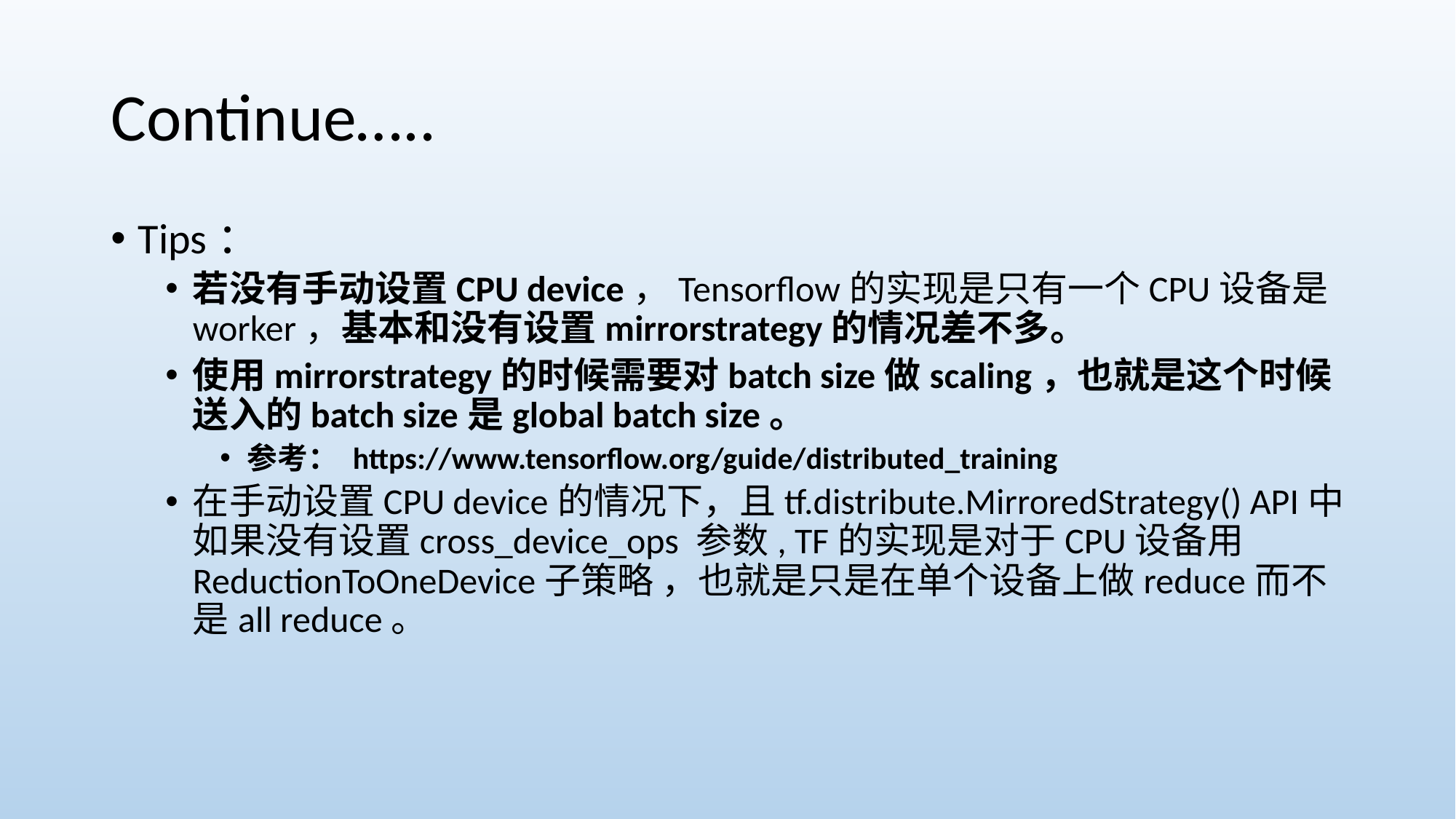

# Continue…..
Tips：
若没有手动设置CPU device，Tensorflow的实现是只有一个CPU设备是worker，基本和没有设置mirrorstrategy的情况差不多。
使用mirrorstrategy的时候需要对batch size做scaling，也就是这个时候送入的batch size是global batch size。
参考： https://www.tensorflow.org/guide/distributed_training
在手动设置CPU device的情况下，且tf.distribute.MirroredStrategy() API中如果没有设置cross_device_ops 参数, TF的实现是对于CPU设备用ReductionToOneDevice子策略 ，也就是只是在单个设备上做reduce而不是all reduce。